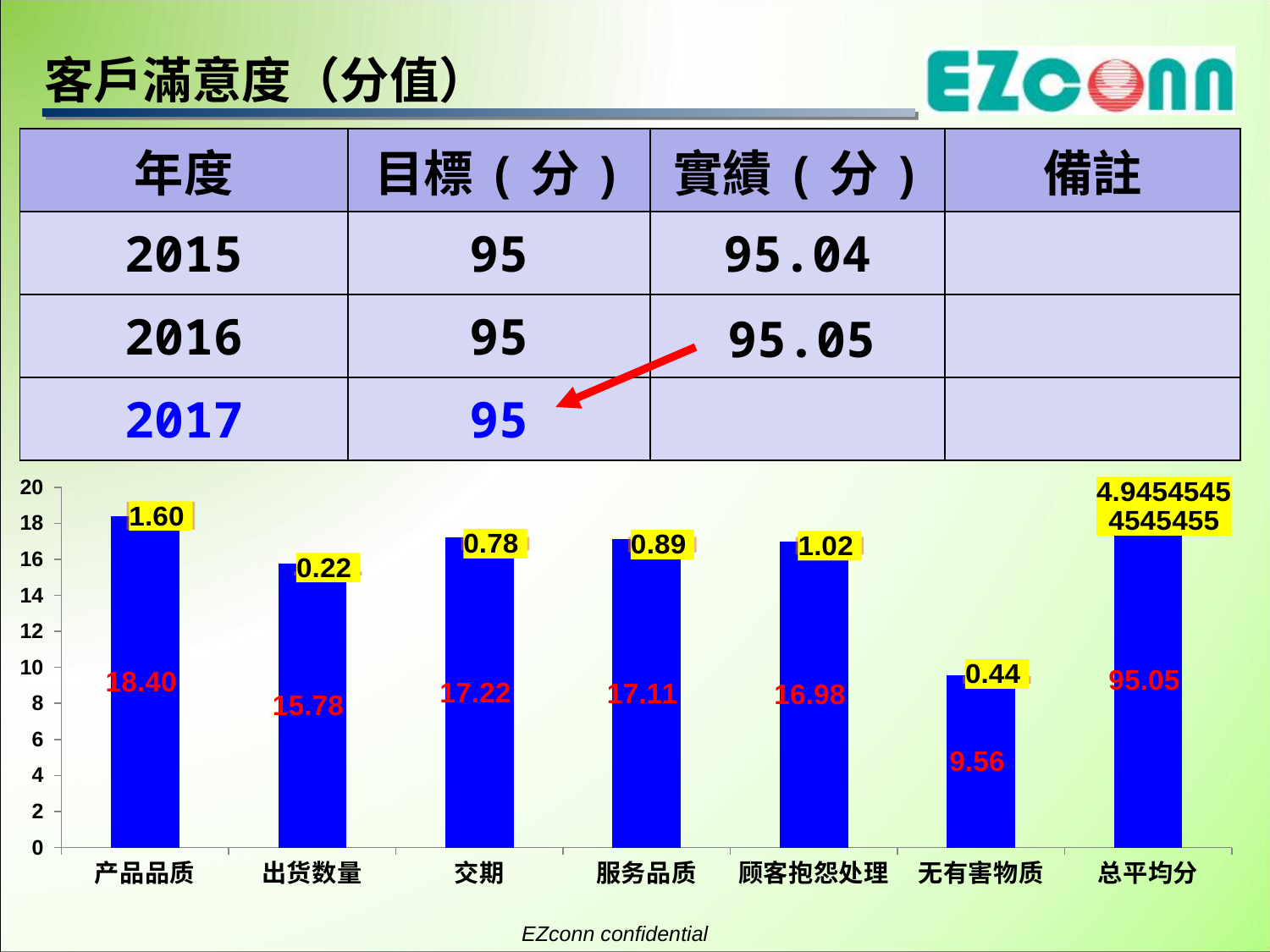

# 客戶滿意度（分值）
| 年度 | 目標(分) | 實績(分) | 備註 |
| --- | --- | --- | --- |
| 2015 | 95 | 95.04 |  |
| 2016 | 95 | 95.05 |  |
| 2017 | 95 |  |  |

### Chart

| Category |  |  |  |  |
|---|---|---|---|---|
| 产品品质 | 18.4 | 1.600000000000002 | 0.0 | None |
| 出货数量 | 15.781818181818165 | 0.2181818181818187 | 0.0 | None |
| 交期 | 17.21818181818182 | 0.7818181818181813 | 0.0 | None |
| 服务品质 | 17.109090909090924 | 0.8909090909090907 | 0.0 | None |
| 顾客抱怨处理 | 16.98181818181819 | 1.01818181818182 | 0.0 | None |
| 无有害物质 | 9.563636363636373 | 0.4363636363636359 | 0.0 | None |
| 总平均分 | 0.0 | None | 95.05454545454546 | 4.9454545454545515 |

### Chart

| Category |  |  |  |  |
|---|---|---|---|---|
| 产品品质 | 18.4 | 1.600000000000002 | 0.0 | None |
| 出货数量 | 15.781818181818165 | 0.2181818181818187 | 0.0 | None |
| 交期 | 17.21818181818182 | 0.7818181818181813 | 0.0 | None |
| 服务品质 | 17.109090909090924 | 0.8909090909090907 | 0.0 | None |
| 顾客抱怨处理 | 16.98181818181819 | 1.01818181818182 | 0.0 | None |
| 无有害物质 | 9.563636363636373 | 0.4363636363636359 | 0.0 | None |
| 总平均分 | 0.0 | None | 95.05454545454546 | 4.9454545454545515 |